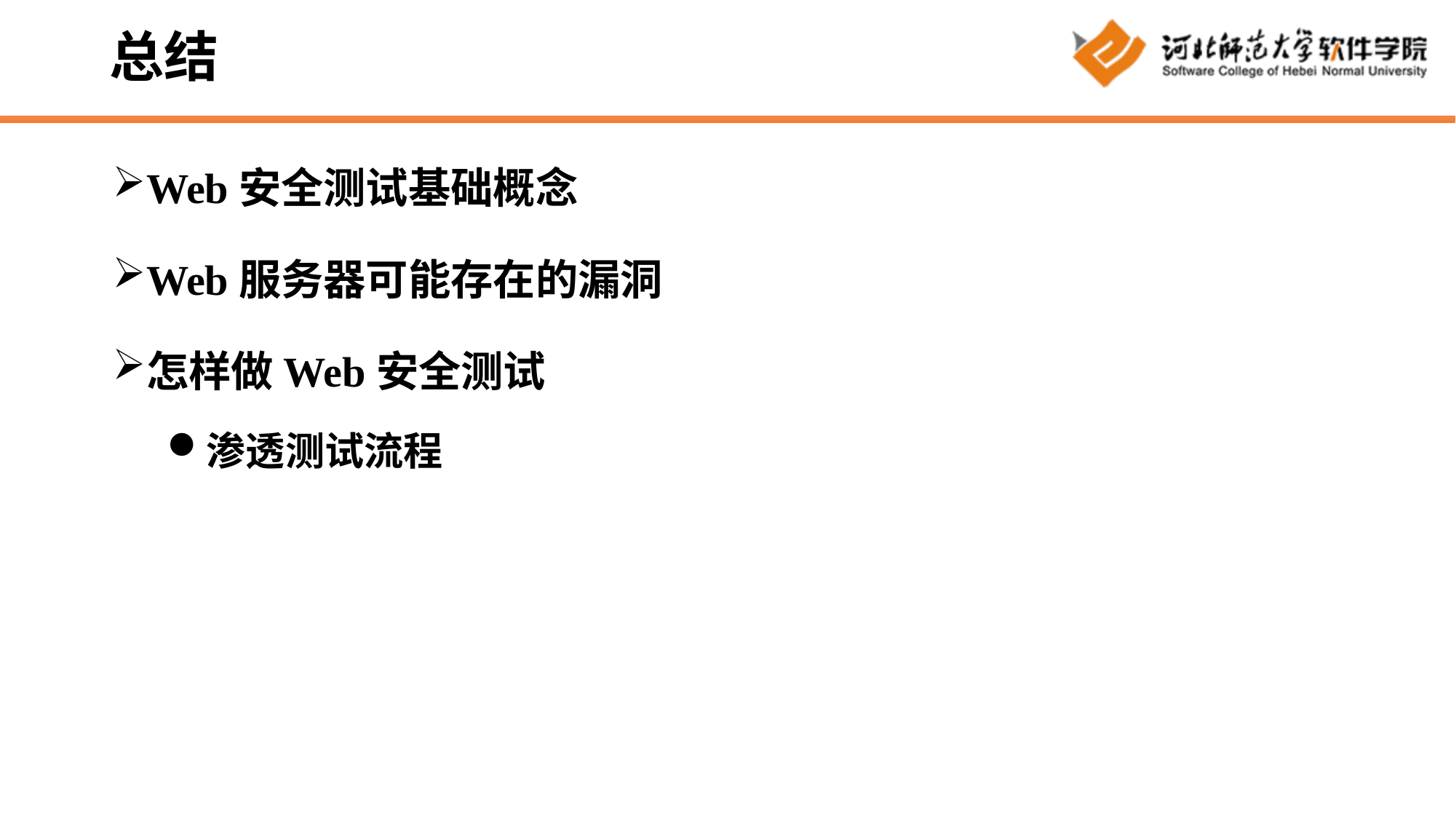

# 总结
Web安全测试基础概念
Web服务器可能存在的漏洞
怎样做Web安全测试
渗透测试流程